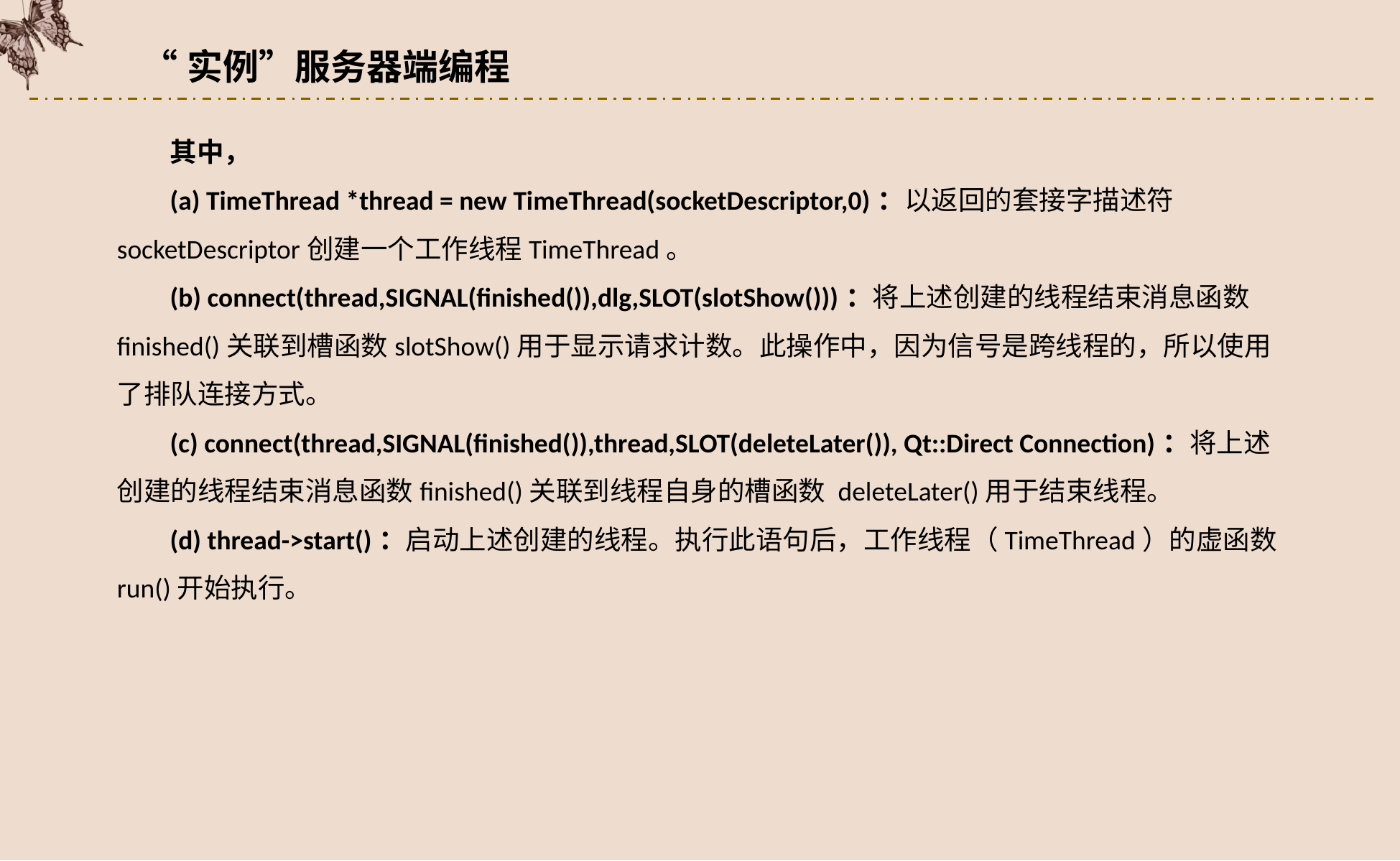

“实例”服务器端编程
其中，
(a) TimeThread *thread = new TimeThread(socketDescriptor,0)：以返回的套接字描述符socketDescriptor创建一个工作线程TimeThread。
(b) connect(thread,SIGNAL(finished()),dlg,SLOT(slotShow()))：将上述创建的线程结束消息函数finished()关联到槽函数slotShow()用于显示请求计数。此操作中，因为信号是跨线程的，所以使用了排队连接方式。
(c) connect(thread,SIGNAL(finished()),thread,SLOT(deleteLater()), Qt::Direct Connection)：将上述创建的线程结束消息函数finished()关联到线程自身的槽函数 deleteLater()用于结束线程。
(d) thread->start()：启动上述创建的线程。执行此语句后，工作线程（TimeThread）的虚函数run()开始执行。